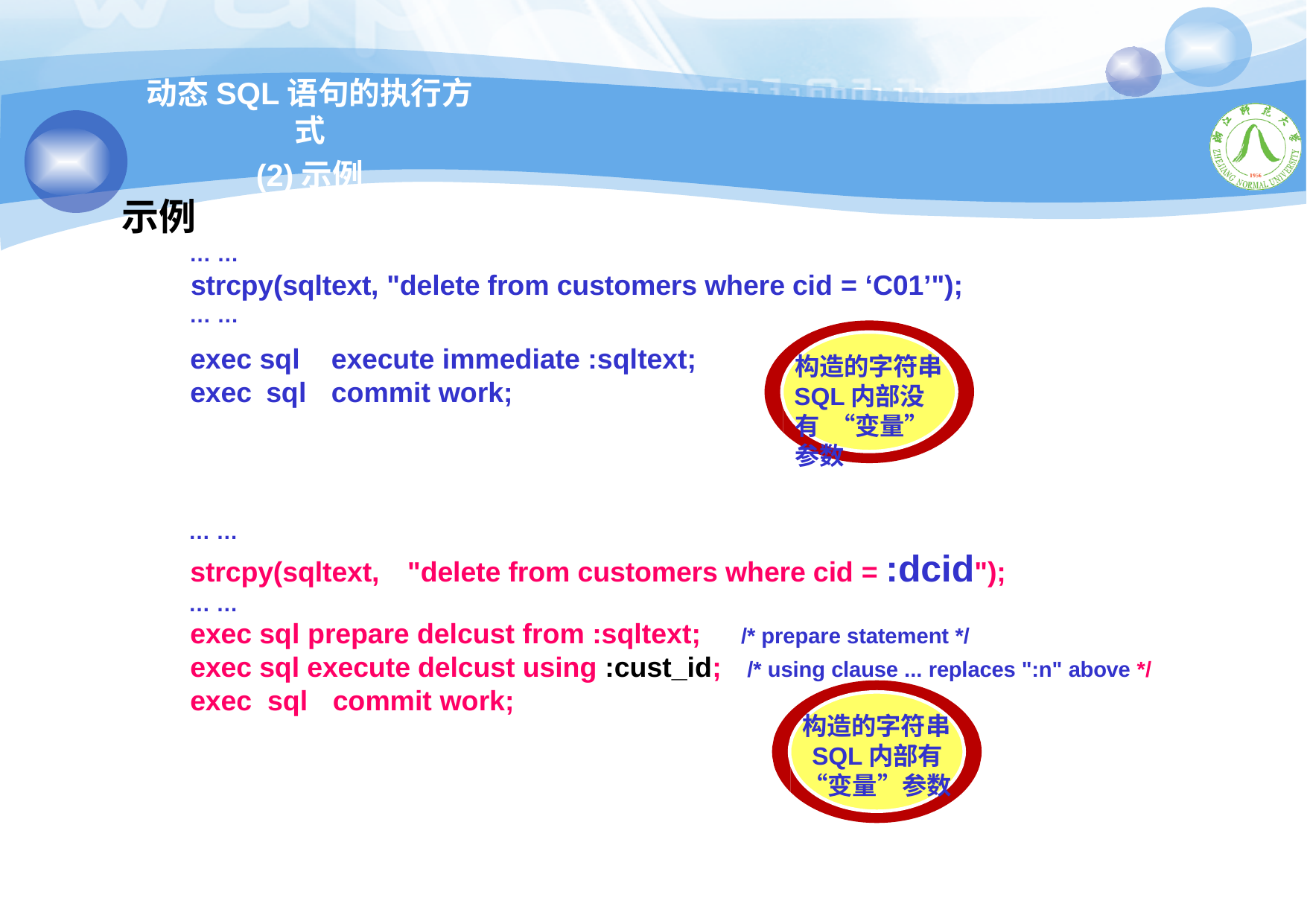

# 动态SQL语句的执行方式
(2)示例
示例
… …
strcpy(sqltext, "delete from customers where cid = ‘C01’");
… …

exec sql  exec sql
execute immediate :sqltext;  commit work;
构造的字符串
SQL内部没有  “变量”参数
… …
strcpy(sqltext,	"delete from customers where cid = :dcid");
… …
/* prepare statement */
/* using clause ... replaces ":n" above */
exec sql prepare delcust from :sqltext;  exec sql execute delcust using :cust_id;

exec  sql	commit work;

构造的字符串
SQL内部有 “变量”参数